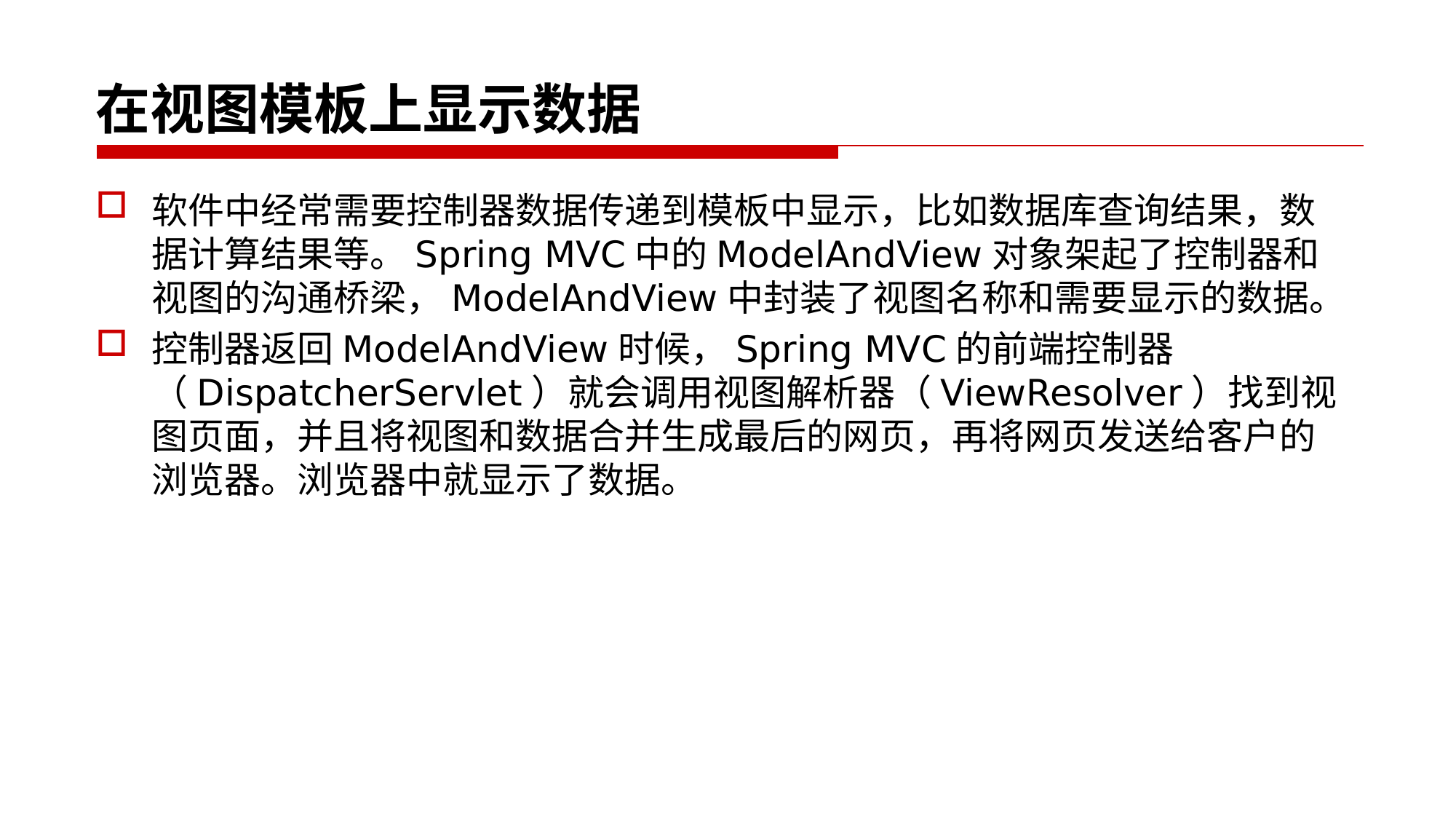

# 在视图模板上显示数据
软件中经常需要控制器数据传递到模板中显示，比如数据库查询结果，数据计算结果等。Spring MVC中的ModelAndView对象架起了控制器和视图的沟通桥梁，ModelAndView中封装了视图名称和需要显示的数据。
控制器返回ModelAndView时候，Spring MVC的前端控制器（DispatcherServlet）就会调用视图解析器（ViewResolver）找到视图页面，并且将视图和数据合并生成最后的网页，再将网页发送给客户的浏览器。浏览器中就显示了数据。